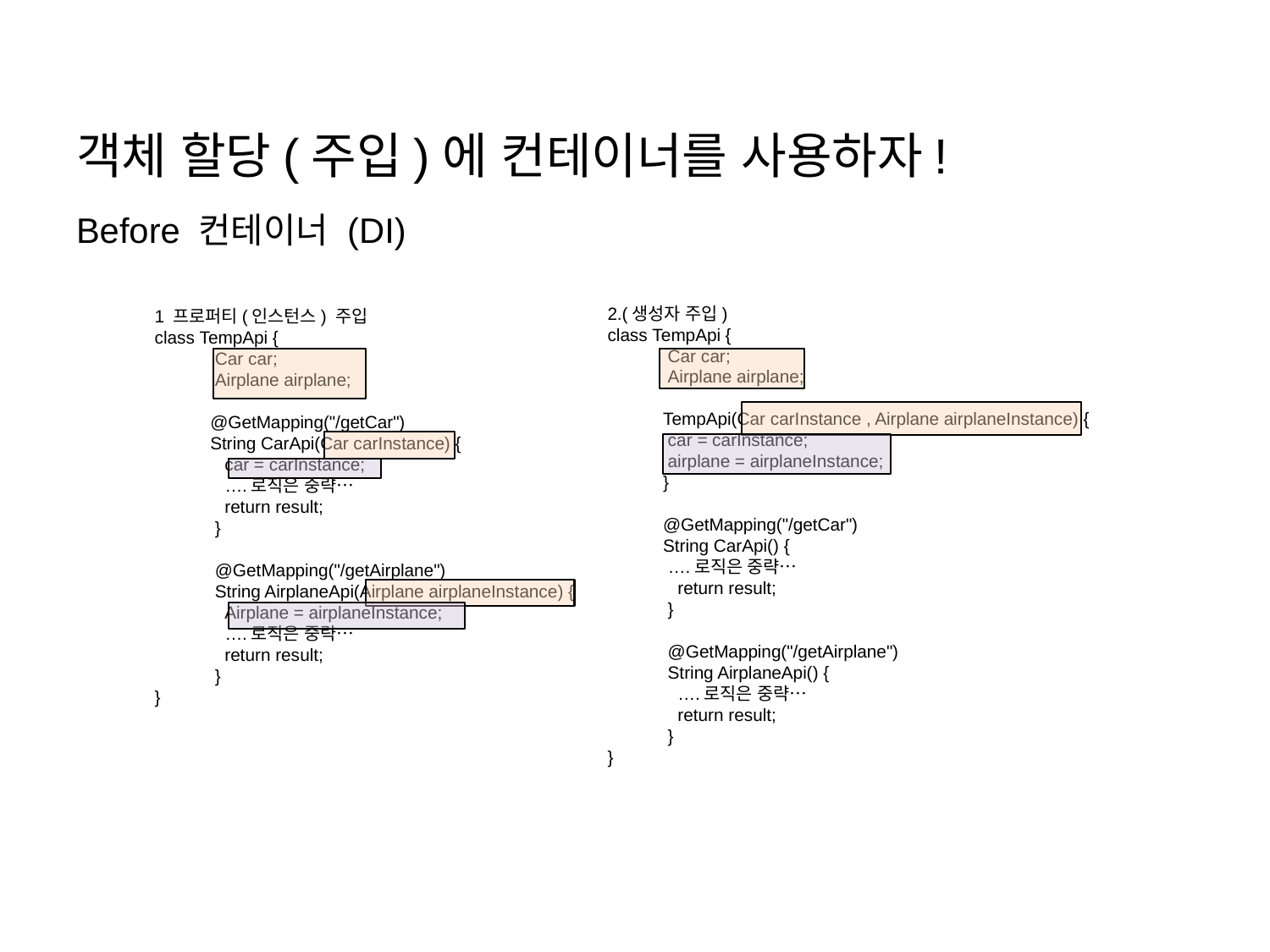

객체 할당(주입)에 컨테이너를 사용하자!
Before 컨테이너 (DI)

1 프로퍼티(인스턴스) 주입
class TempApi {
 Car car;
 Airplane airplane;
@GetMapping("/getCar")
String CarApi(Car carInstance) {
   car = carInstance;
   ….로직은 중략…
   return result;
 }
 @GetMapping("/getAirplane")
 String AirplaneApi(Airplane airplaneInstance) {
   Airplane = airplaneInstance;
   ….로직은 중략…
   return result;
 }
}
2.(생성자 주입)
class TempApi {
 Car car;
 Airplane airplane;

TempApi(Car carInstance , Airplane airplaneInstance) {
 car = carInstance;
 airplane = airplaneInstance;
}
@GetMapping("/getCar")
String CarApi() {
 ….로직은 중략…
   return result;
 }
 @GetMapping("/getAirplane")
 String AirplaneApi() {
   ….로직은 중략…
   return result;
 }
}